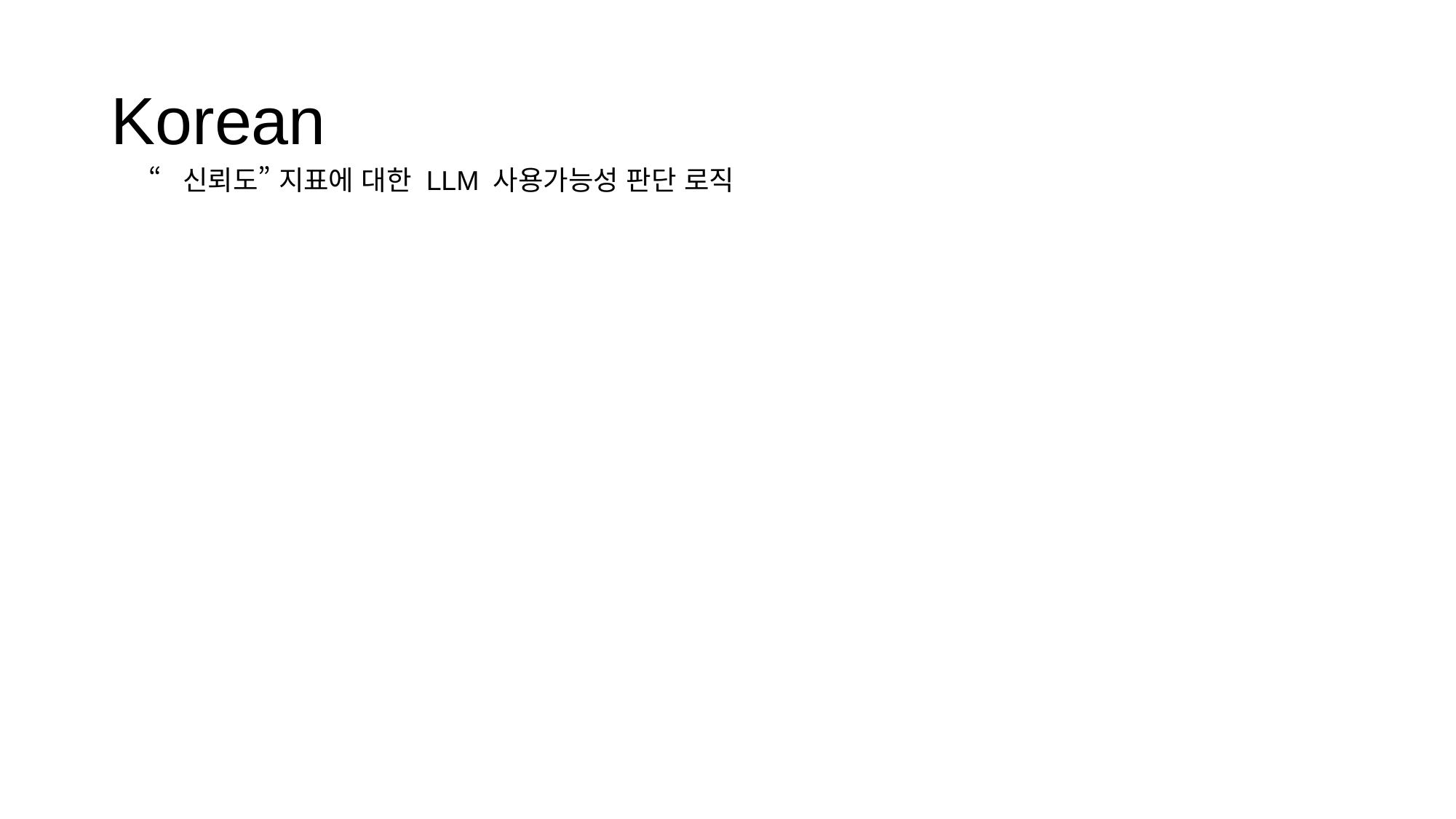

# Korean
“신뢰도” 지표에 대한 LLM 사용가능성 판단 로직